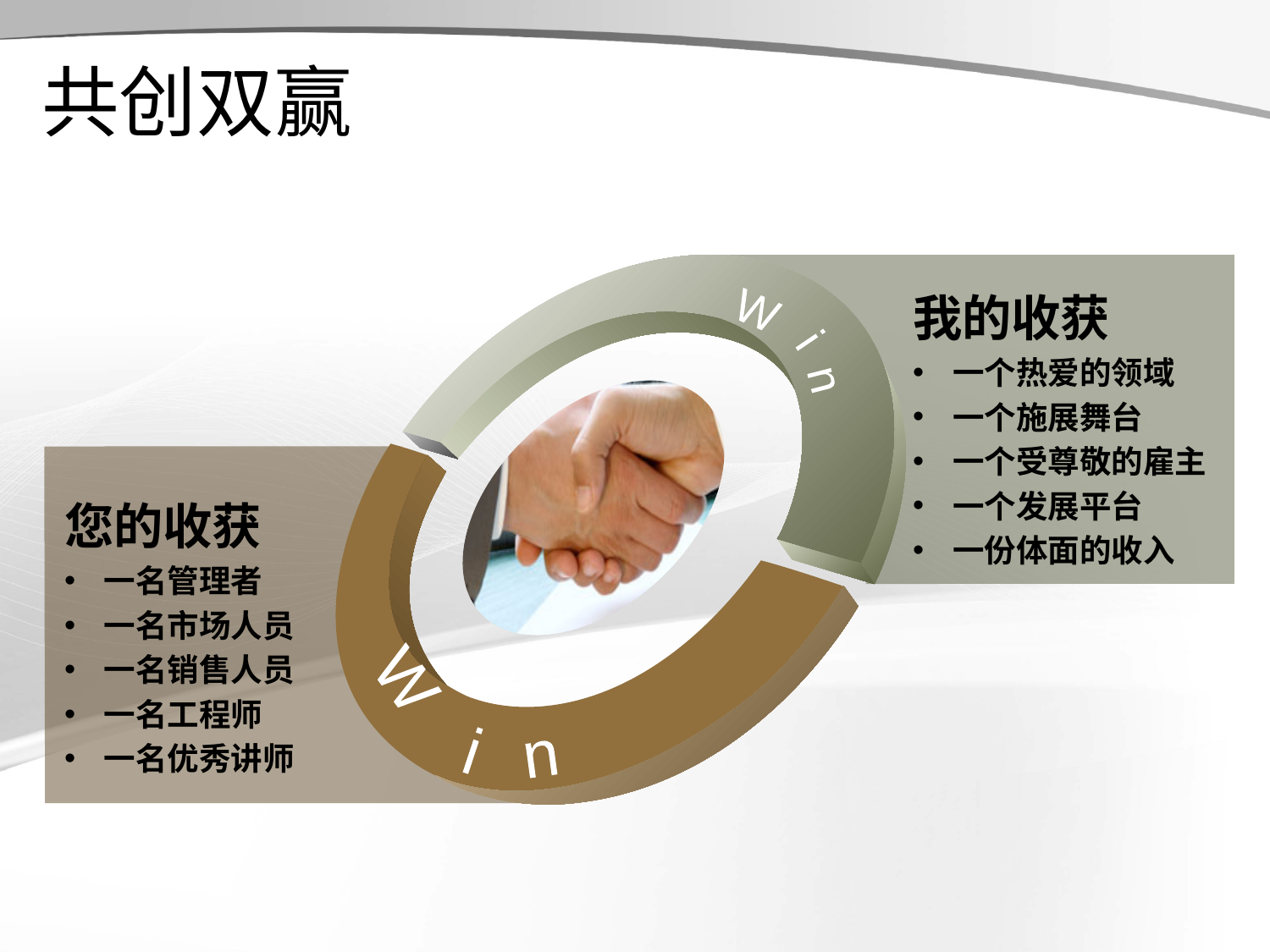

# 共创双赢
我的收获
一个热爱的领域
一个施展舞台
一个受尊敬的雇主
一个发展平台
一份体面的收入

    Win
    Win

您的收获
一名管理者
一名市场人员
一名销售人员
一名工程师
一名优秀讲师